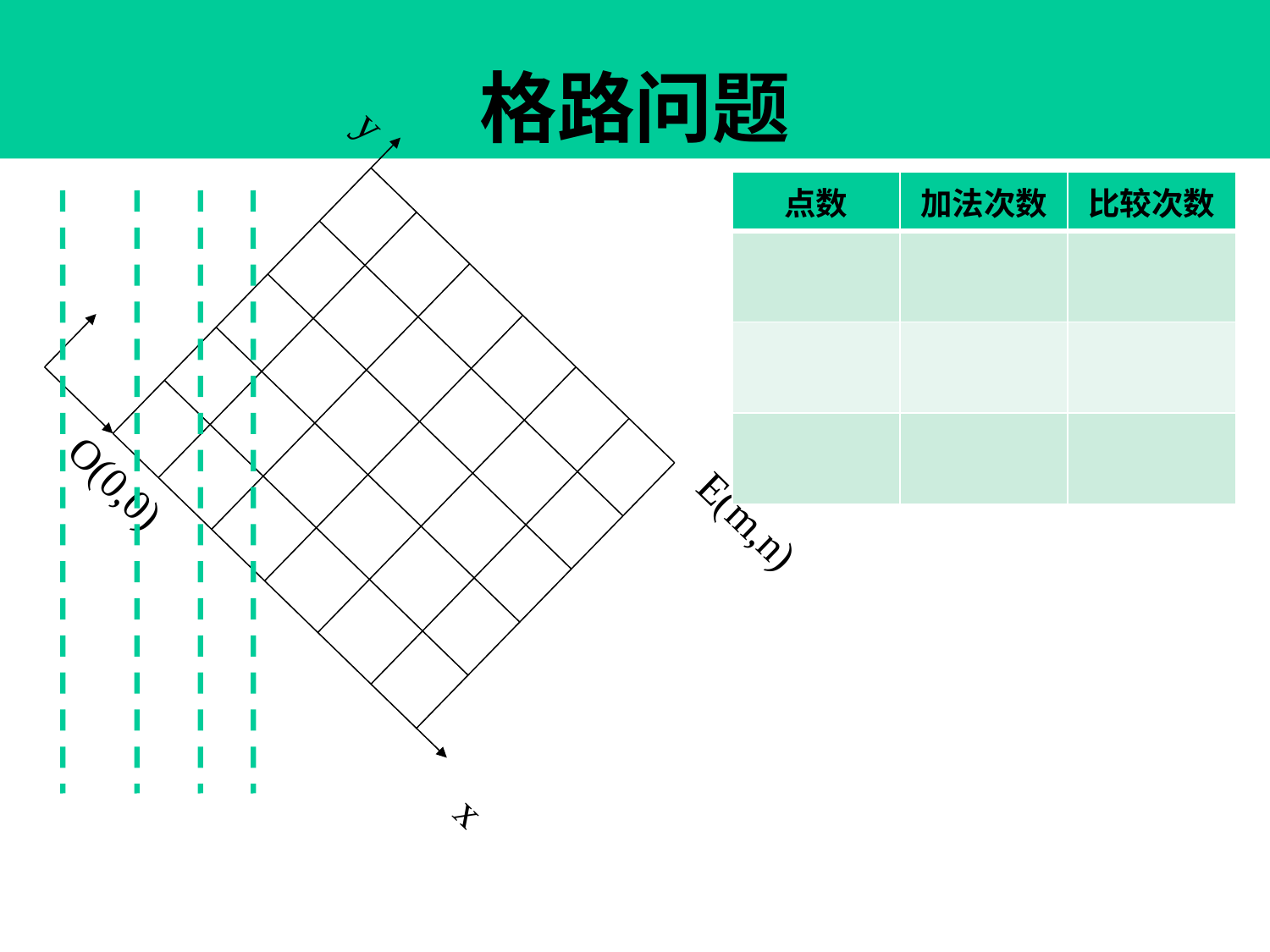

# 格路问题
| 点数 | 加法次数 | 比较次数 |
| --- | --- | --- |
|  |  |  |
|  |  |  |
|  |  |  |

y

E(m,n)

x

O(0,0)